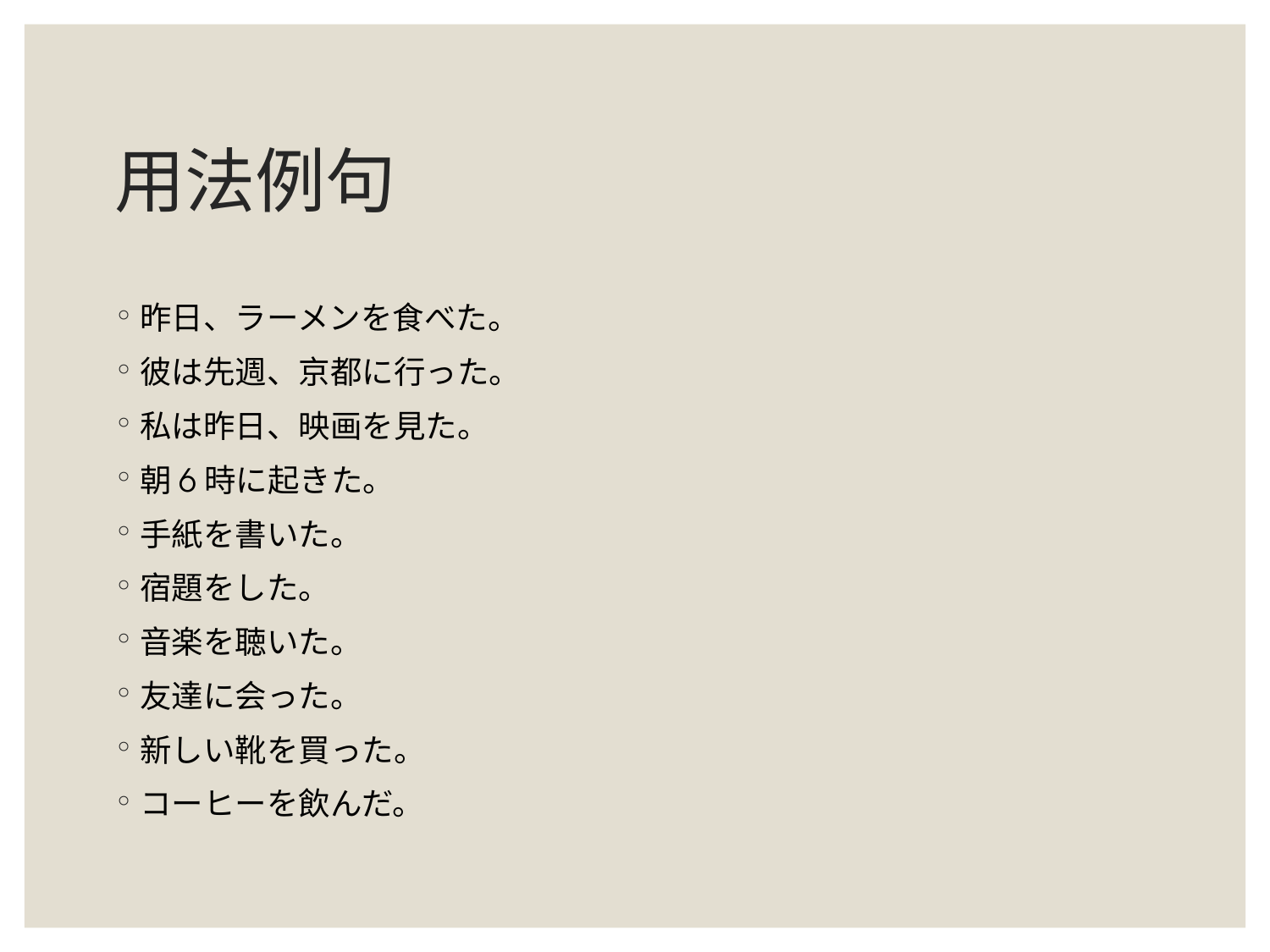

# 用法例句
昨日、ラーメンを食べた。
彼は先週、京都に行った。
私は昨日、映画を見た。
朝6時に起きた。
手紙を書いた。
宿題をした。
音楽を聴いた。
友達に会った。
新しい靴を買った。
コーヒーを飲んだ。